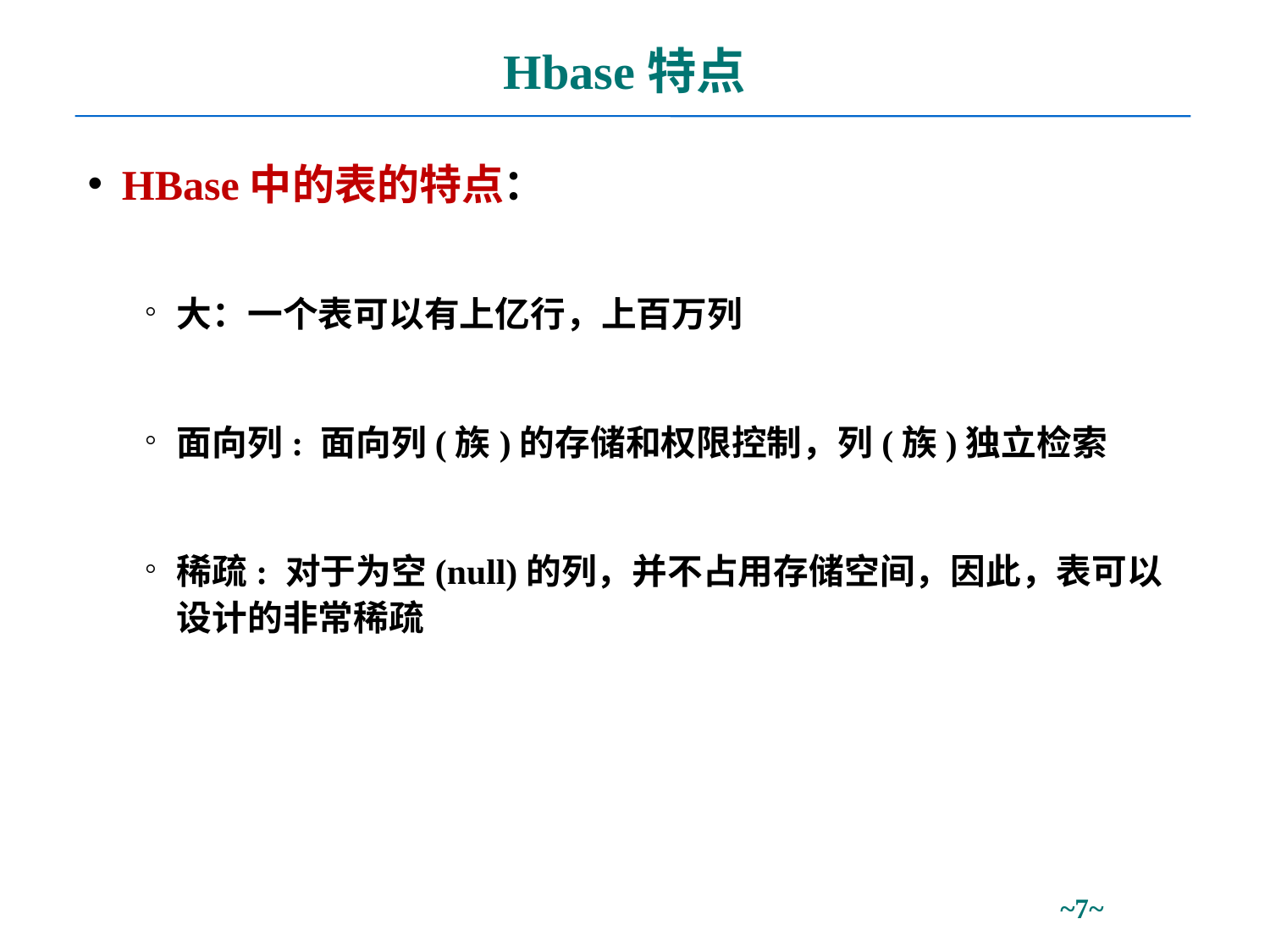

# Hbase特点
HBase中的表的特点：

大：一个表可以有上亿行，上百万列

面向列: 面向列(族)的存储和权限控制，列(族)独立检索

稀疏: 对于为空(null)的列，并不占用存储空间，因此，表可以设计的非常稀疏

~7~